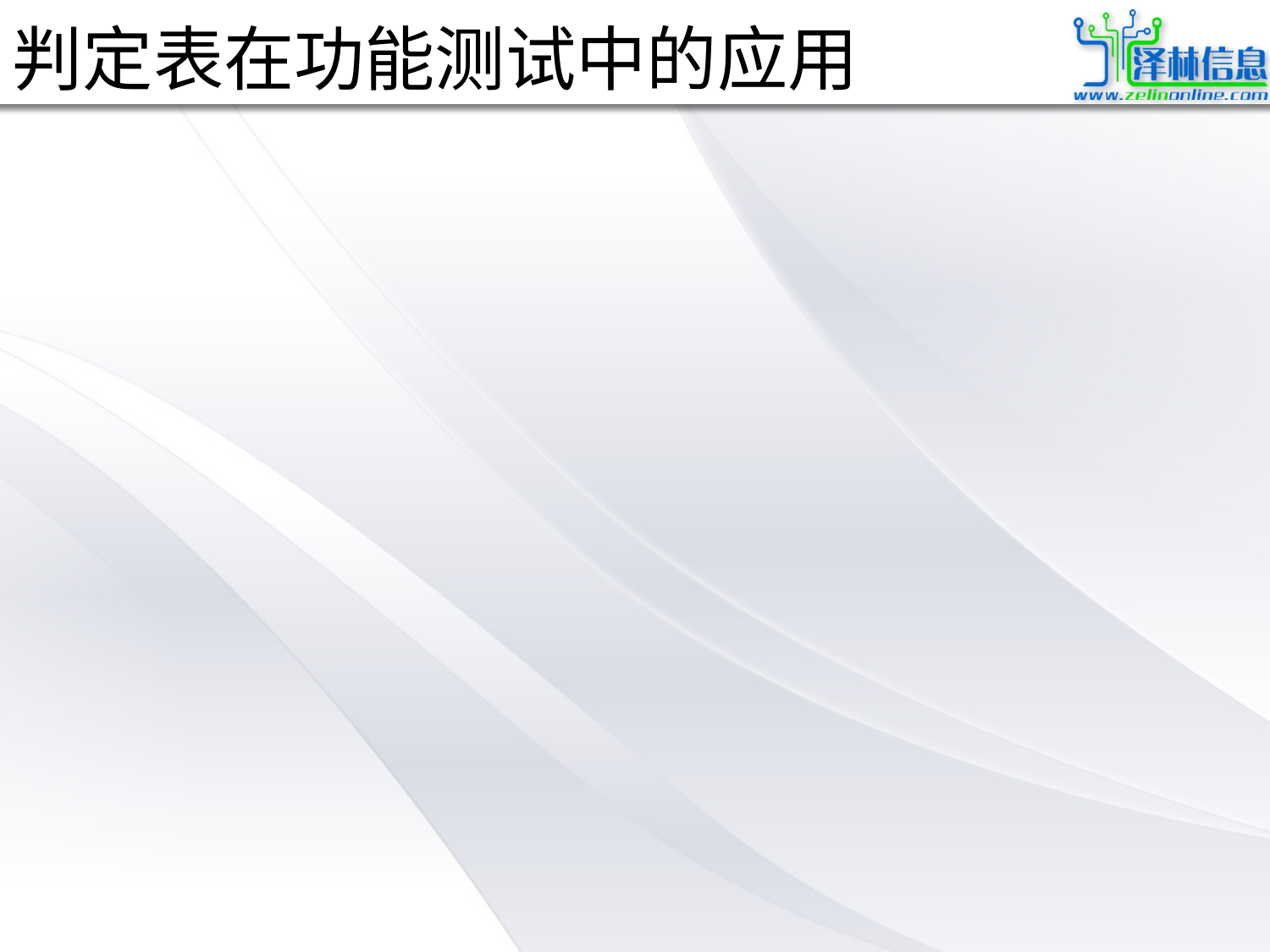

# 判定表在功能测试中的应用
判定表的优点和缺点

优点：
它能把复杂的问题按各种可能的情况一一列举出来，简明而易于理解，也可避免遗漏。

缺点：
不能表达重复执行的动作，例如循环结构。